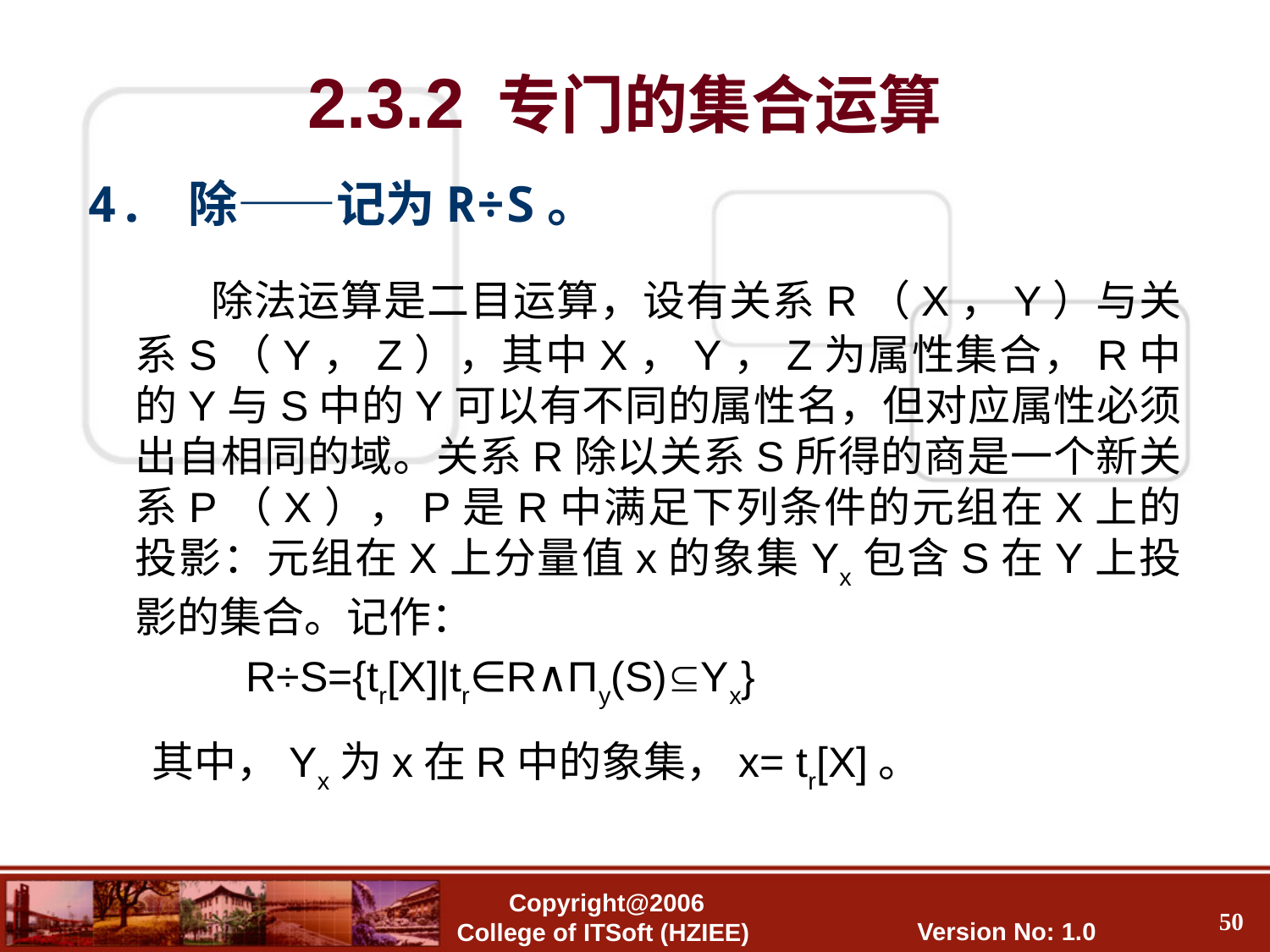

2.3.2 专门的集合运算
4. 除——记为R÷S。
        除法运算是二目运算，设有关系R（X，Y）与关系S（Y，Z），其中X，Y，Z为属性集合，R中的Y与S中的Y可以有不同的属性名，但对应属性必须出自相同的域。关系R除以关系S所得的商是一个新关系P（X），P是R中满足下列条件的元组在X上的投影：元组在X上分量值x的象集Yx包含S在Y上投影的集合。记作：
        R÷S={tr[X]|tr∈R∧Πy(S)⊆Yx}
    其中，Yx为x在R中的象集，x= tr[X]。